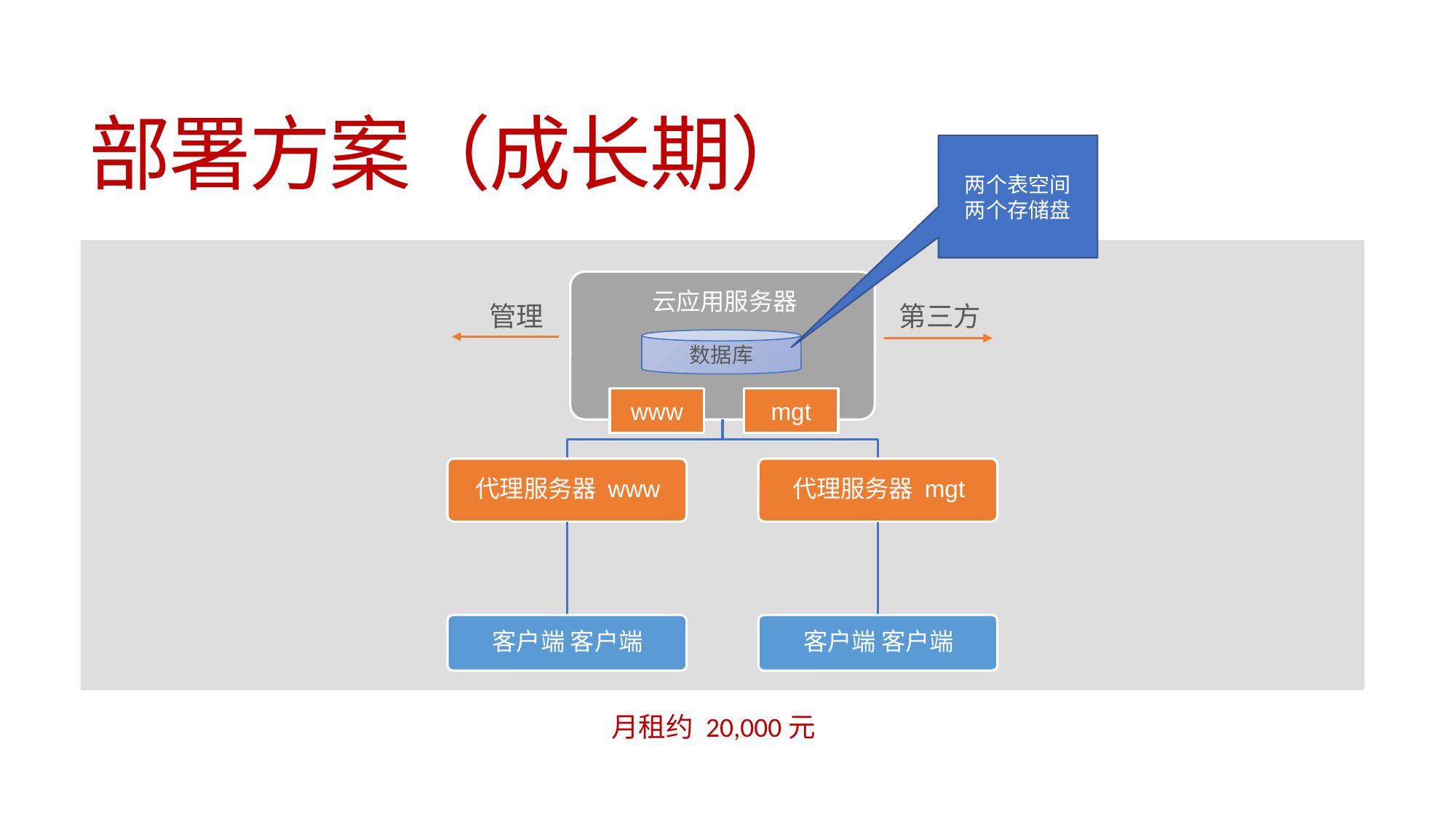

# 部署方案（成长期）
两个表空间
两个存储盘
云应用服务器
代理服务器 www
客户端 客户端
代理服务器 mgt
客户端 客户端
管理
第三方
数据库
www
mgt
月租约 20,000元